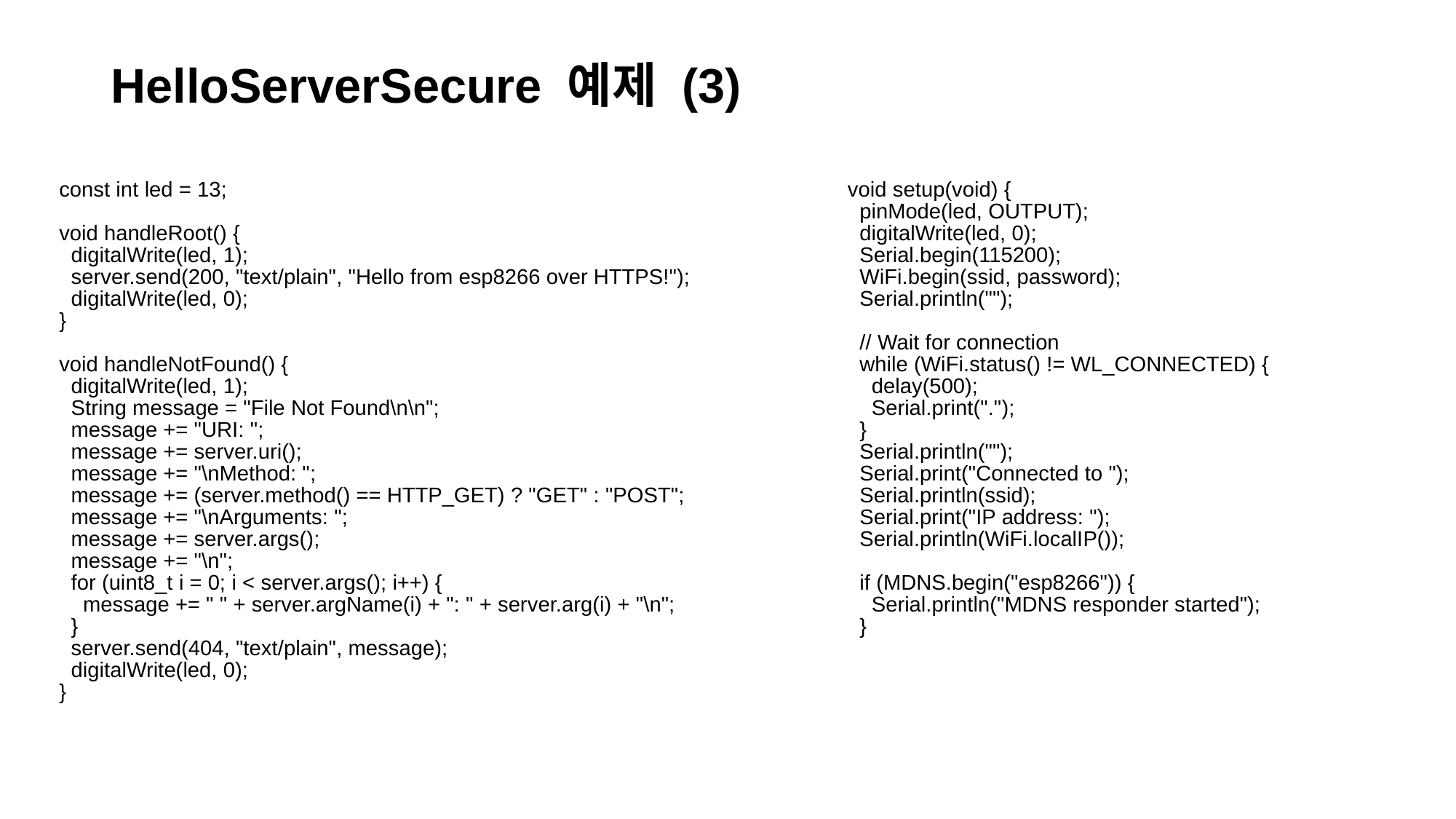

# HelloServerSecure 예제 (3)
const int led = 13;

void handleRoot() {
  digitalWrite(led, 1);
  server.send(200, "text/plain", "Hello from esp8266 over HTTPS!");
  digitalWrite(led, 0);
}

void handleNotFound() {
  digitalWrite(led, 1);
  String message = "File Not Found\n\n";
  message += "URI: ";
  message += server.uri();
  message += "\nMethod: ";
  message += (server.method() == HTTP_GET) ? "GET" : "POST";
  message += "\nArguments: ";
  message += server.args();
  message += "\n";
  for (uint8_t i = 0; i < server.args(); i++) {
    message += " " + server.argName(i) + ": " + server.arg(i) + "\n";
  }
  server.send(404, "text/plain", message);
  digitalWrite(led, 0);
}

void setup(void) {
  pinMode(led, OUTPUT);
  digitalWrite(led, 0);
  Serial.begin(115200);
  WiFi.begin(ssid, password);
  Serial.println("");

  // Wait for connection
  while (WiFi.status() != WL_CONNECTED) {
    delay(500);
    Serial.print(".");
  }
  Serial.println("");
  Serial.print("Connected to ");
  Serial.println(ssid);
  Serial.print("IP address: ");
  Serial.println(WiFi.localIP());

  if (MDNS.begin("esp8266")) {
    Serial.println("MDNS responder started");
  }